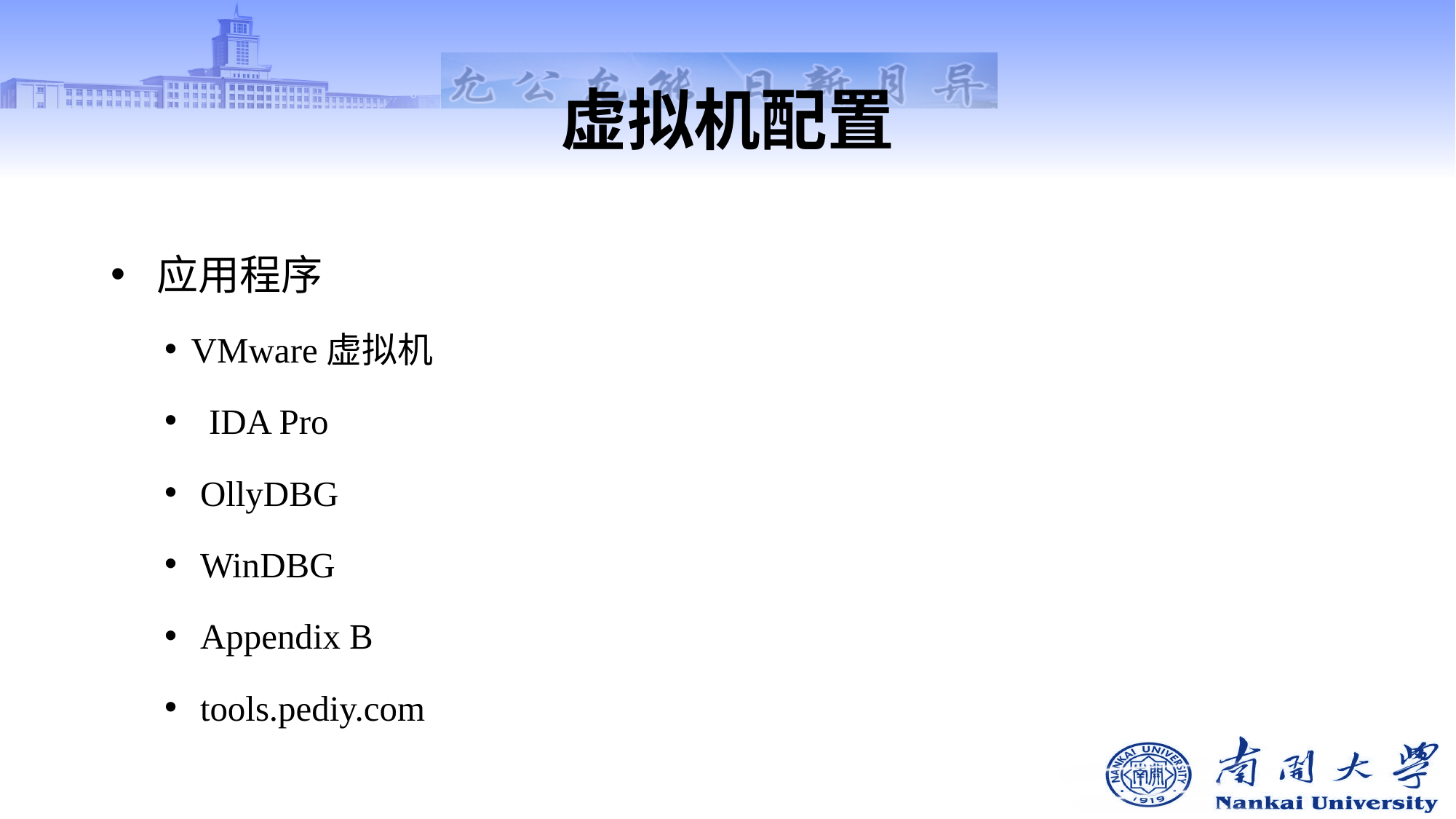

# 虚拟机配置
 应用程序
VMware虚拟机
  IDA Pro
 OllyDBG
 WinDBG
 Appendix B
 tools.pediy.com